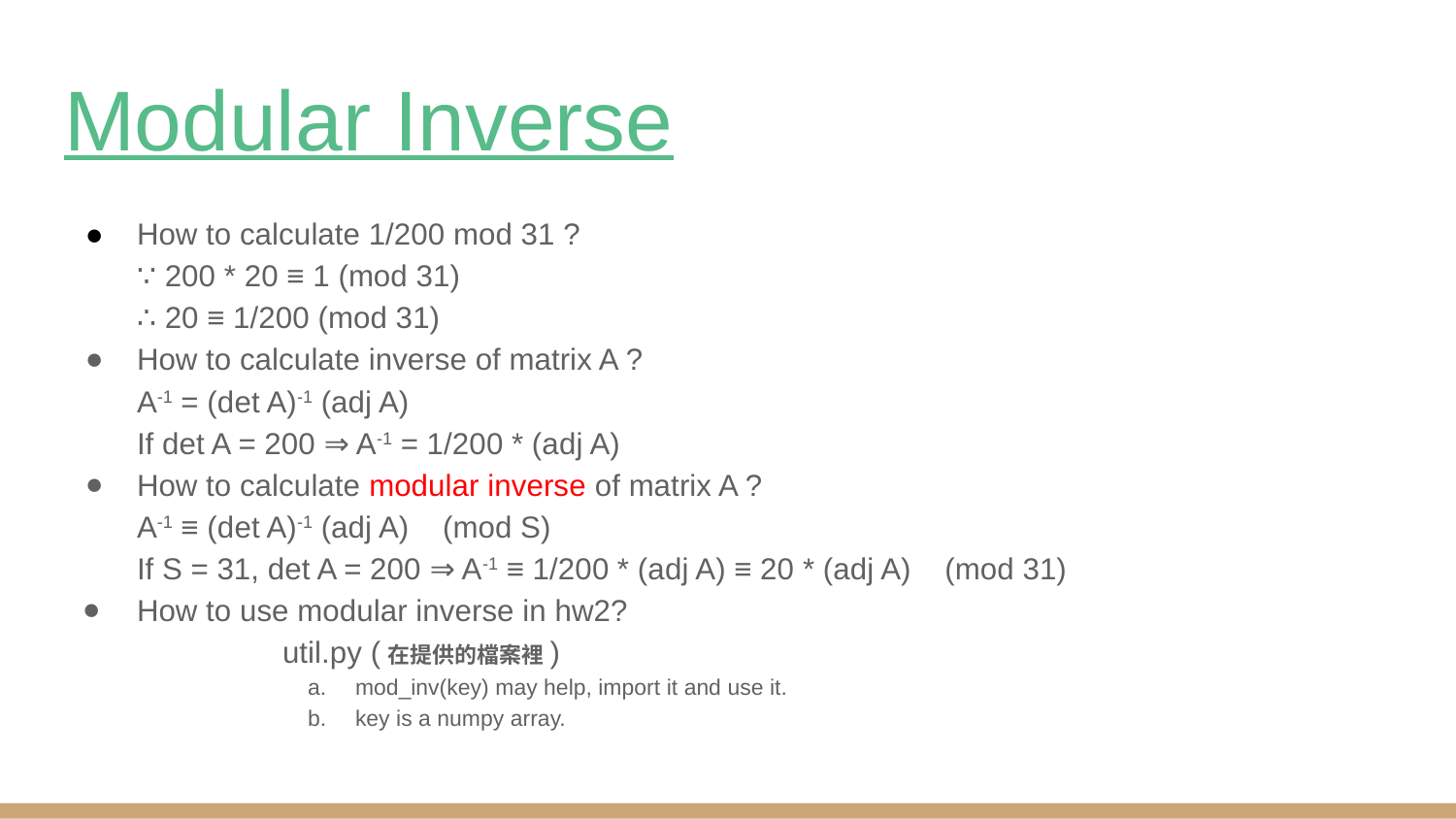

# Modular Inverse
How to calculate 1/200 mod 31 ?
∵ 200 * 20 ≡ 1 (mod 31)
∴ 20 ≡ 1/200 (mod 31)
How to calculate inverse of matrix A ?
A-1 = (det A)-1 (adj A)
If det A = 200 ⇒ A-1 = 1/200 * (adj A)
How to calculate modular inverse of matrix A ?
A-1 ≡ (det A)-1 (adj A)    (mod S)
If S = 31, det A = 200 ⇒ A-1 ≡ 1/200 * (adj A) ≡ 20 * (adj A)    (mod 31)
How to use modular inverse in hw2?
	util.py (在提供的檔案裡)
mod_inv(key) may help, import it and use it.
key is a numpy array.